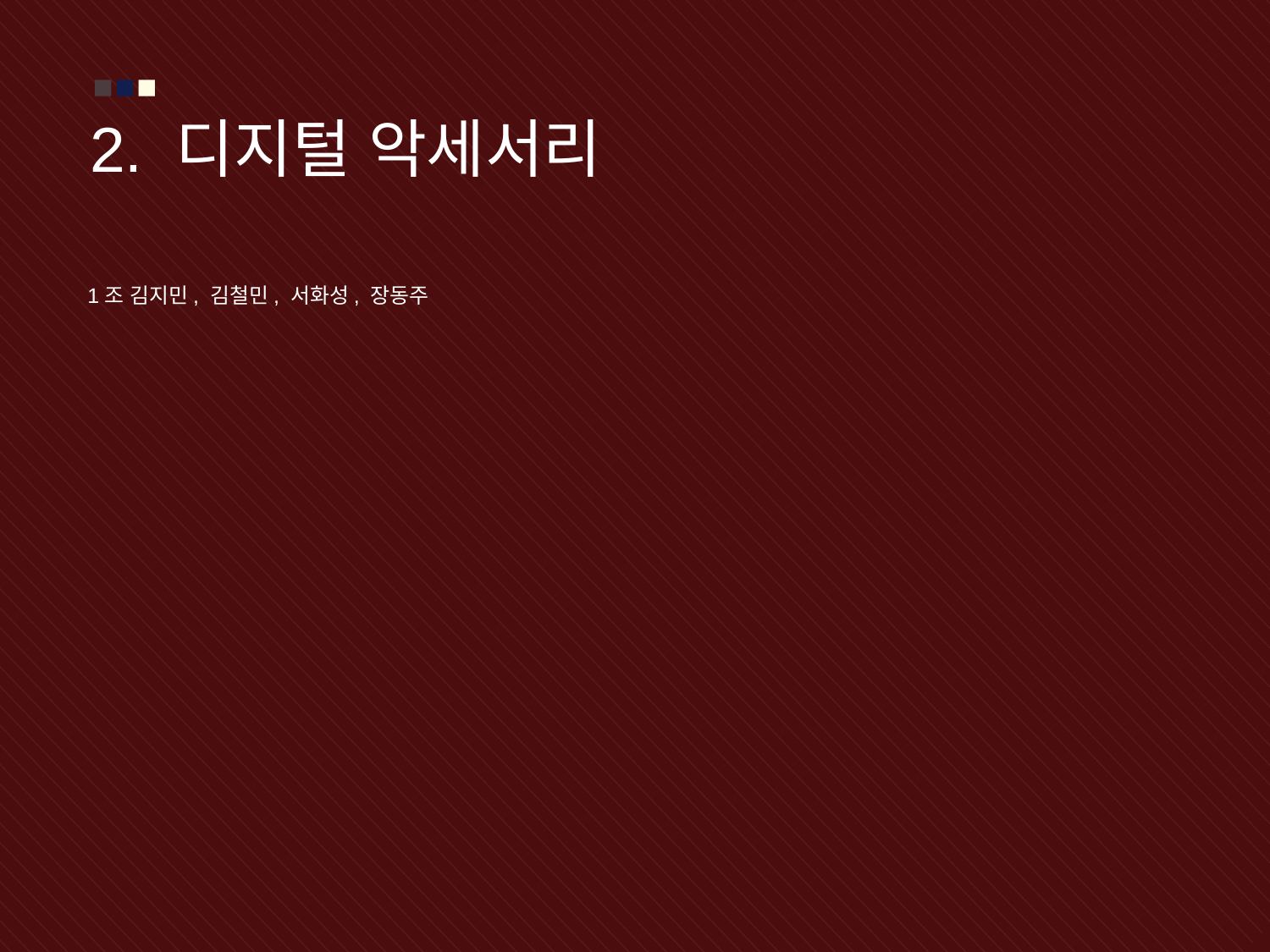

2. 디지털 악세서리
1조 김지민, 김철민, 서화성, 장동주